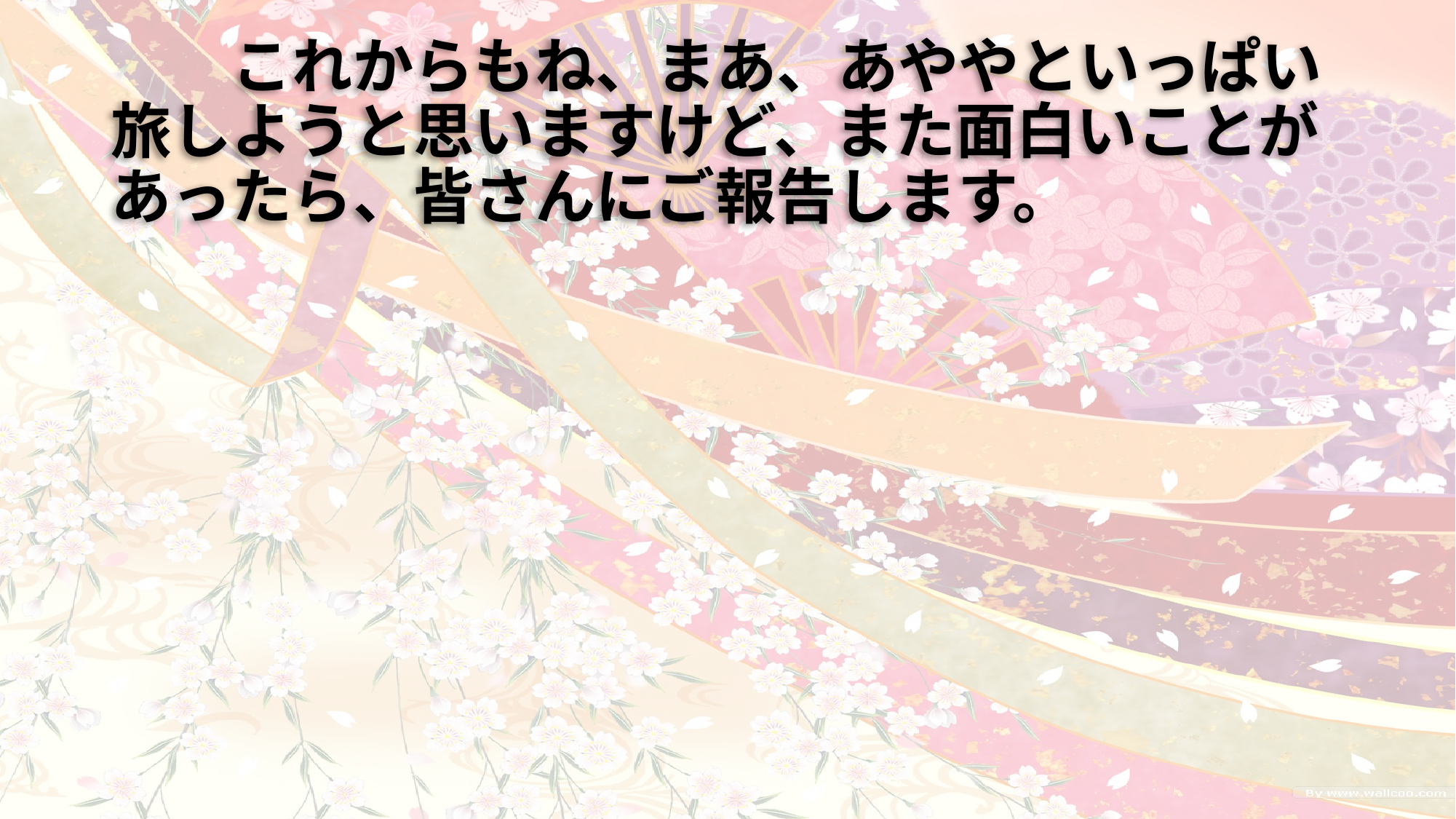

これからもね、まあ、あややといっぱい旅しようと思いますけど、また面白いことがあったら、皆さんにご報告します。